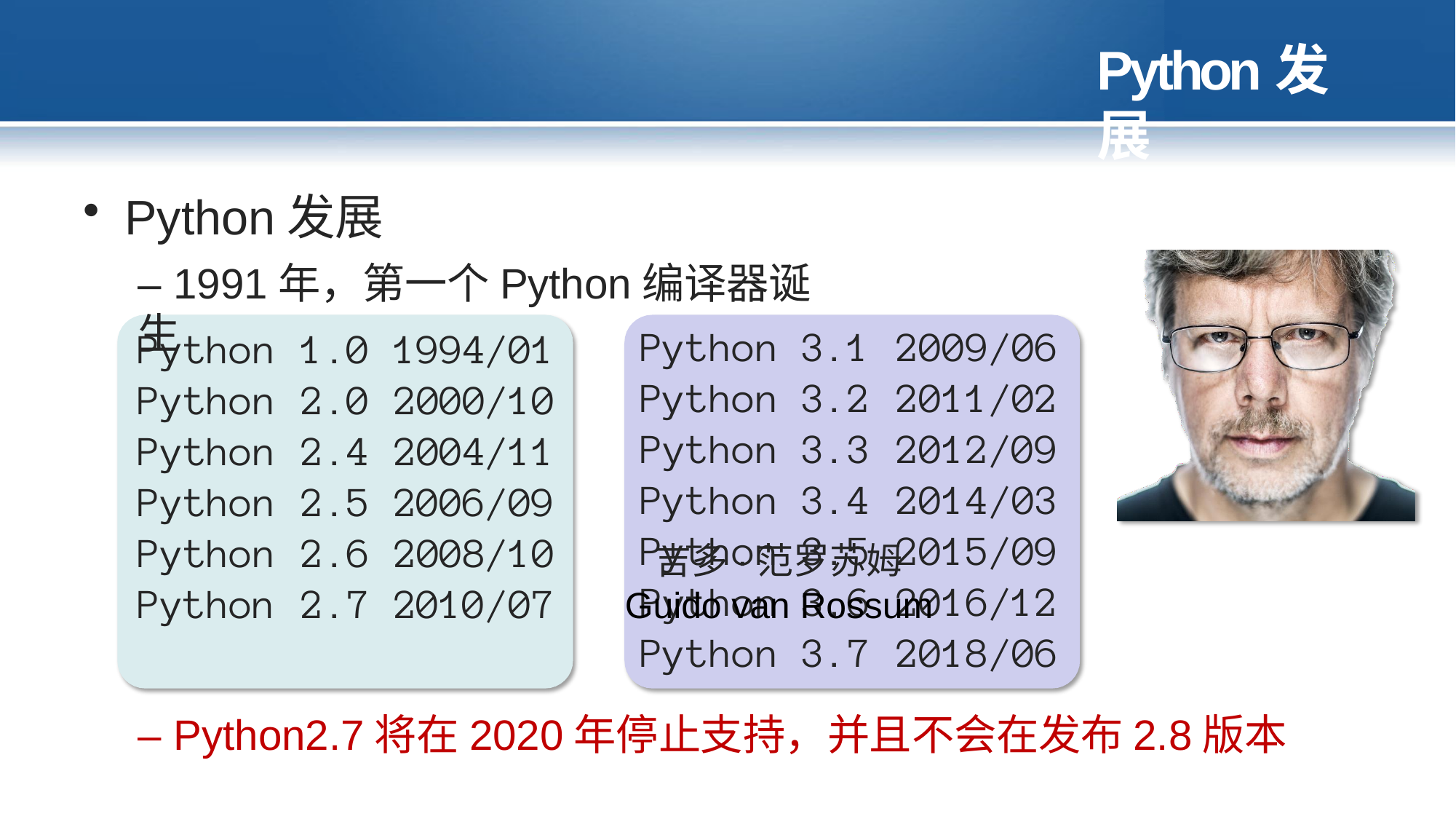

# Python发展
Python发展
– 1991年，第一个Python编译器诞生

| Python | 1.0 | 1994/01 | Python | 3.1 | 2009/06 |
| --- | --- | --- | --- | --- | --- |
| Python | 2.0 | 2000/10 | Python | 3.2 | 2011/02 |
| Python | 2.4 | 2004/11 | Python | 3.3 | 2012/09 |
| Python | 2.5 | 2006/09 | Python | 3.4 | 2014/03 |
| Python | 2.6 | 2008/10 | Python | 3.5 | 2015/09 |
| Python | 2.7 | 2010/07 | Python | 3.6 | 2016/12 |
|  |  |  | Python | 3.7 | 2018/06 |
吉多·范罗苏姆
Guido van Rossum

– Python2.7将在2020年停止支持，并且不会在发布2.8版本